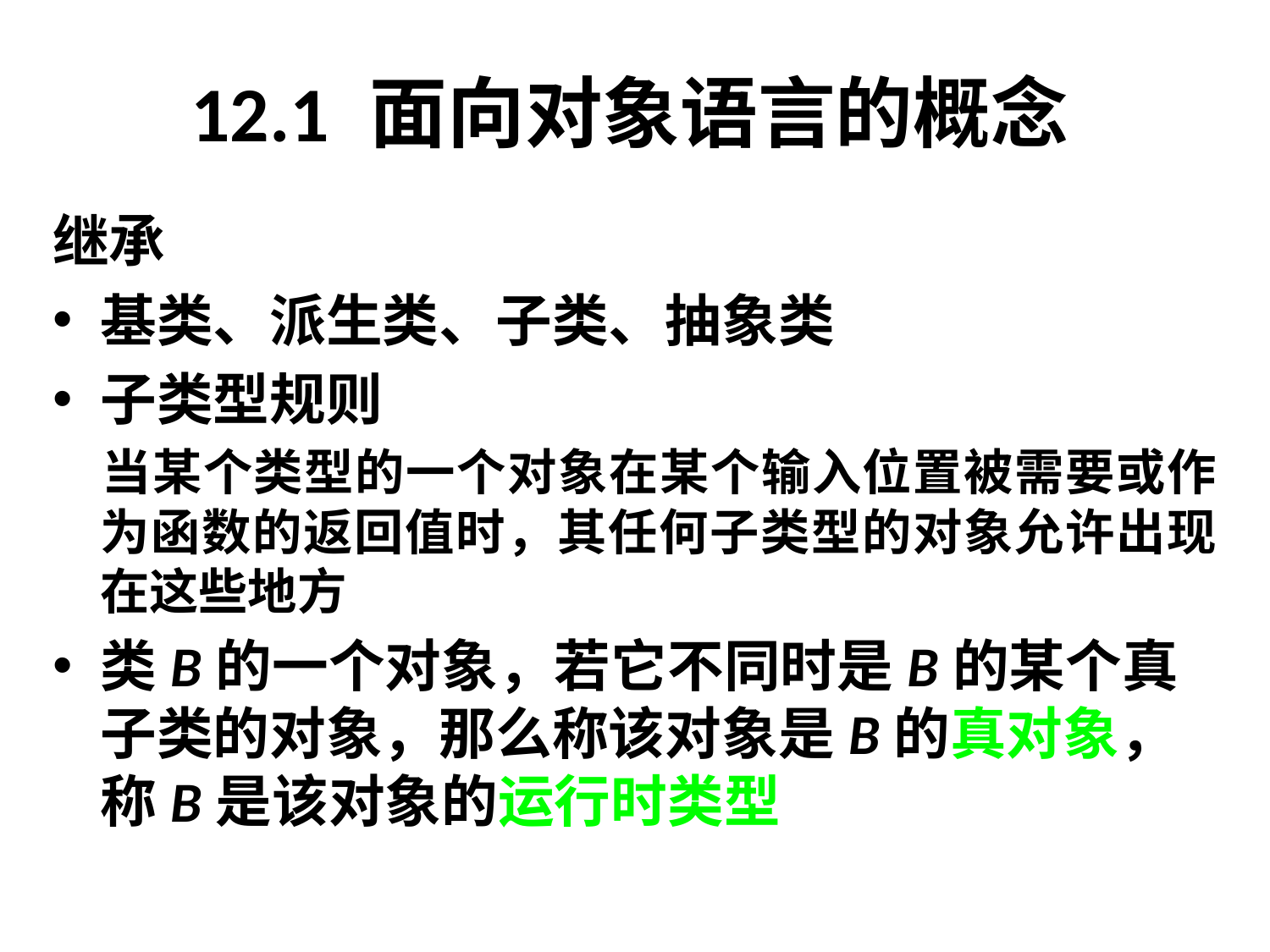

# 12.1 面向对象语言的概念
继承
基类、派生类、子类、抽象类
子类型规则
	当某个类型的一个对象在某个输入位置被需要或作为函数的返回值时，其任何子类型的对象允许出现在这些地方
类B的一个对象，若它不同时是B的某个真子类的对象，那么称该对象是B的真对象，称B是该对象的运行时类型